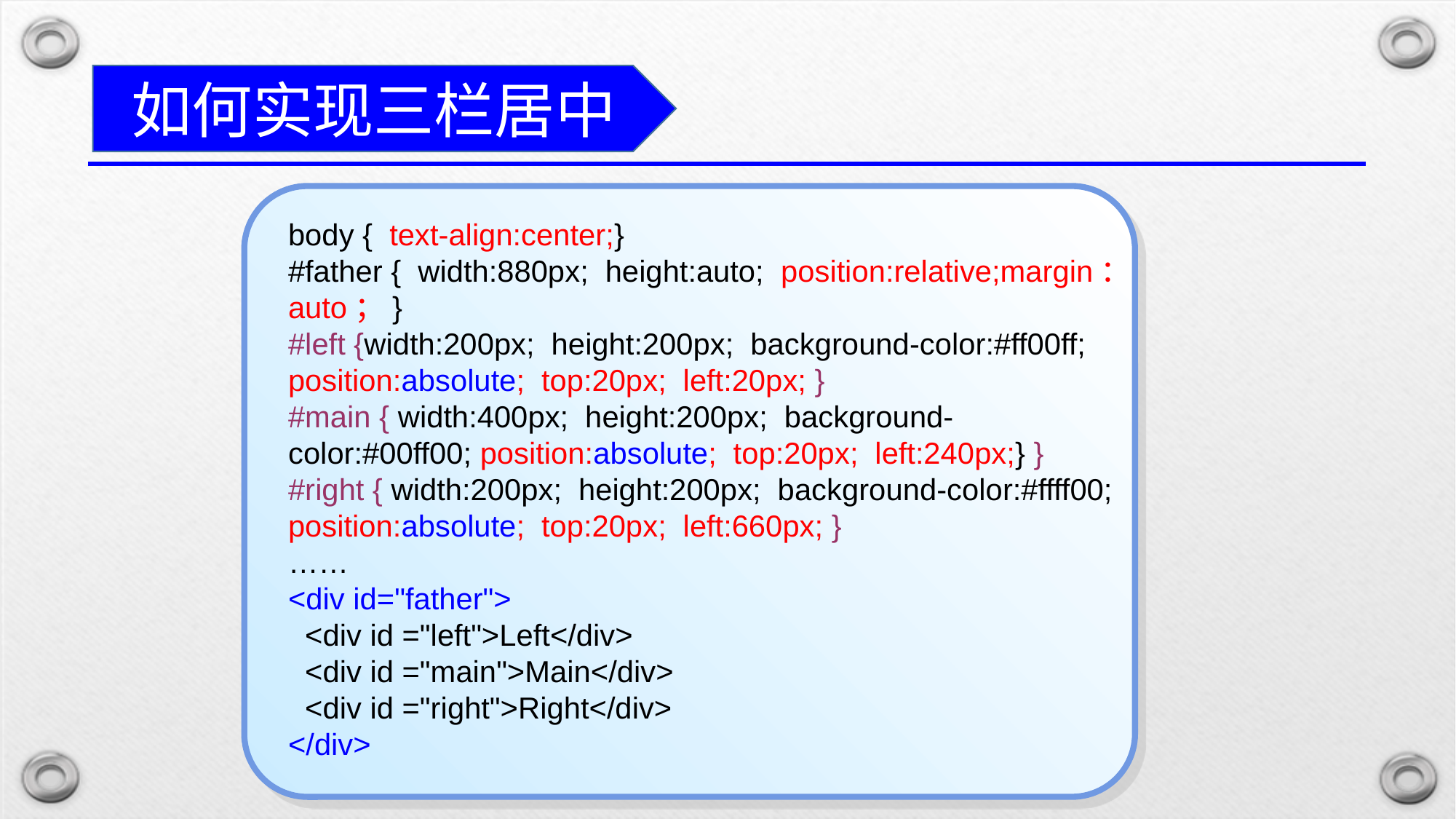

如何实现三栏居中

body {  text-align:center;}
#father {  width:880px;  height:auto;  position:relative;margin：auto；}
#left {width:200px;  height:200px;  background-color:#ff00ff; position:absolute;  top:20px;  left:20px; }
#main { width:400px;  height:200px;  background-color:#00ff00; position:absolute;  top:20px;  left:240px;} }
#right { width:200px;  height:200px;  background-color:#ffff00; position:absolute;  top:20px;  left:660px; }
……
<div id="father">
  <div id ="left">Left</div>
  <div id ="main">Main</div>
  <div id ="right">Right</div>
</div>